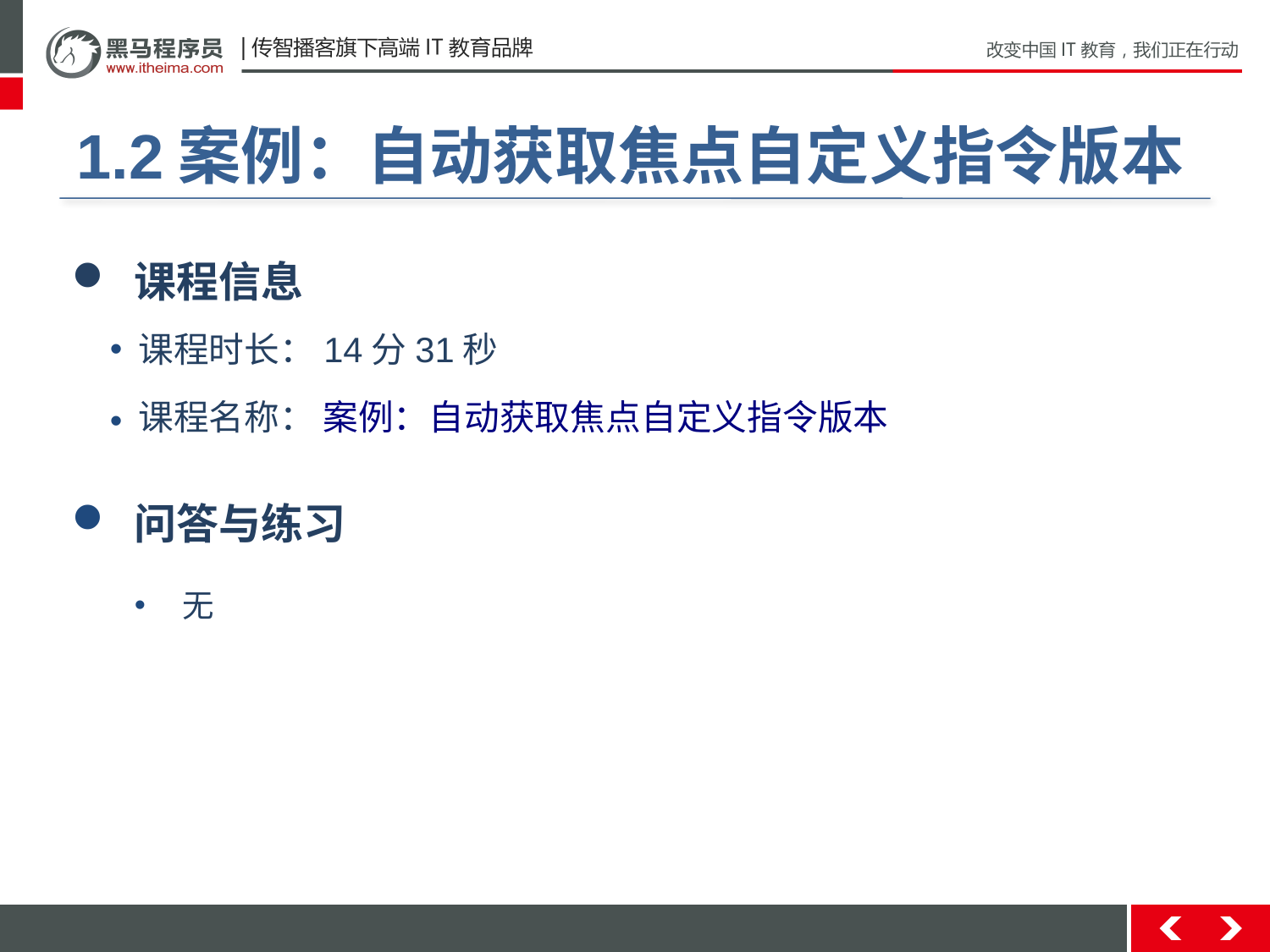

#
1.2案例：自动获取焦点自定义指令版本
 课程信息
 课程时长：14分31秒
 课程名称： 案例：自动获取焦点自定义指令版本
 问答与练习
无